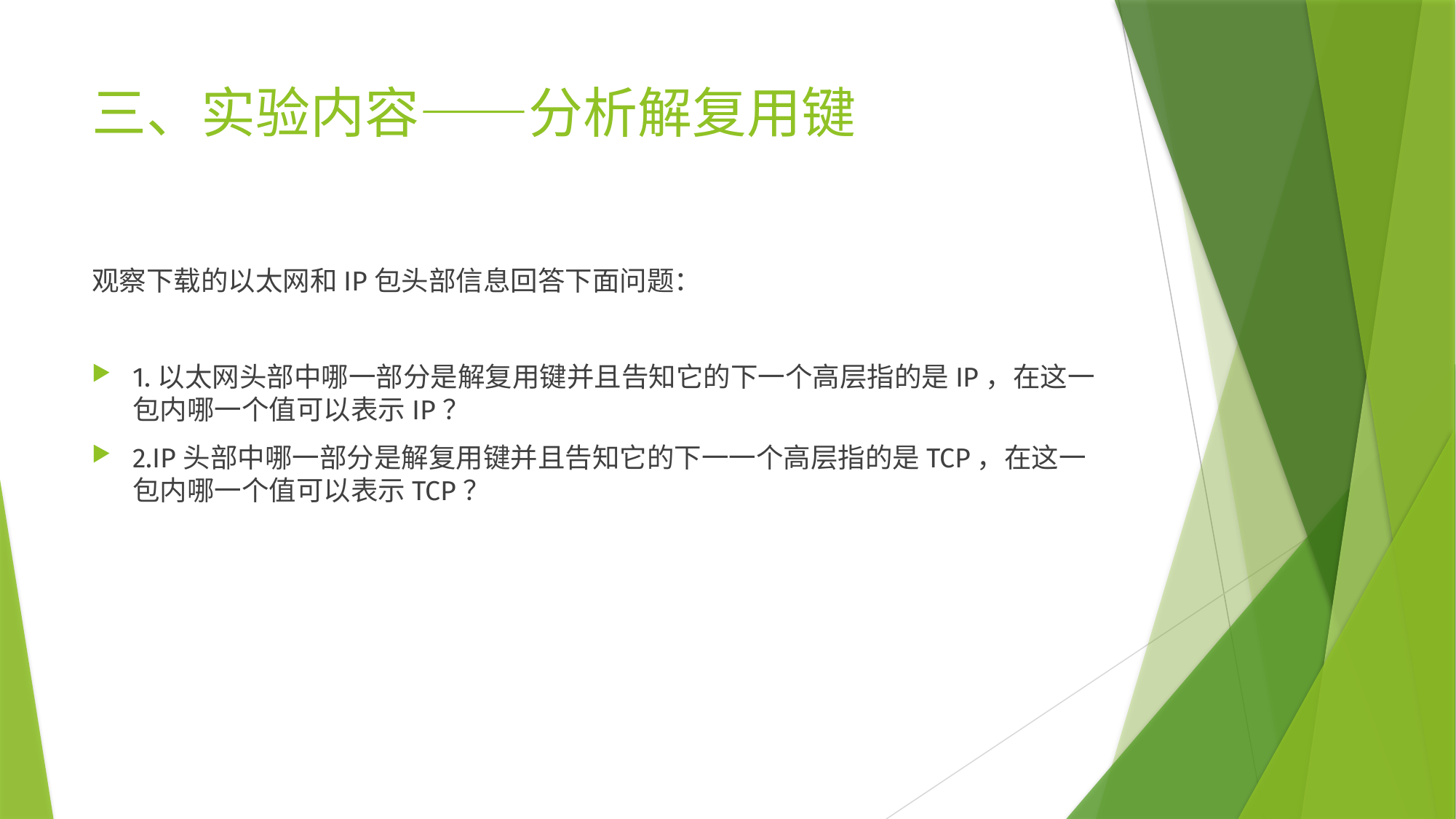

# 三、实验内容——分析解复用键
观察下载的以太网和IP包头部信息回答下面问题：

1.以太网头部中哪一部分是解复用键并且告知它的下一个高层指的是IP，在这一包内哪一个值可以表示IP？
2.IP头部中哪一部分是解复用键并且告知它的下一一个高层指的是TCP，在这一包内哪一个值可以表示TCP？